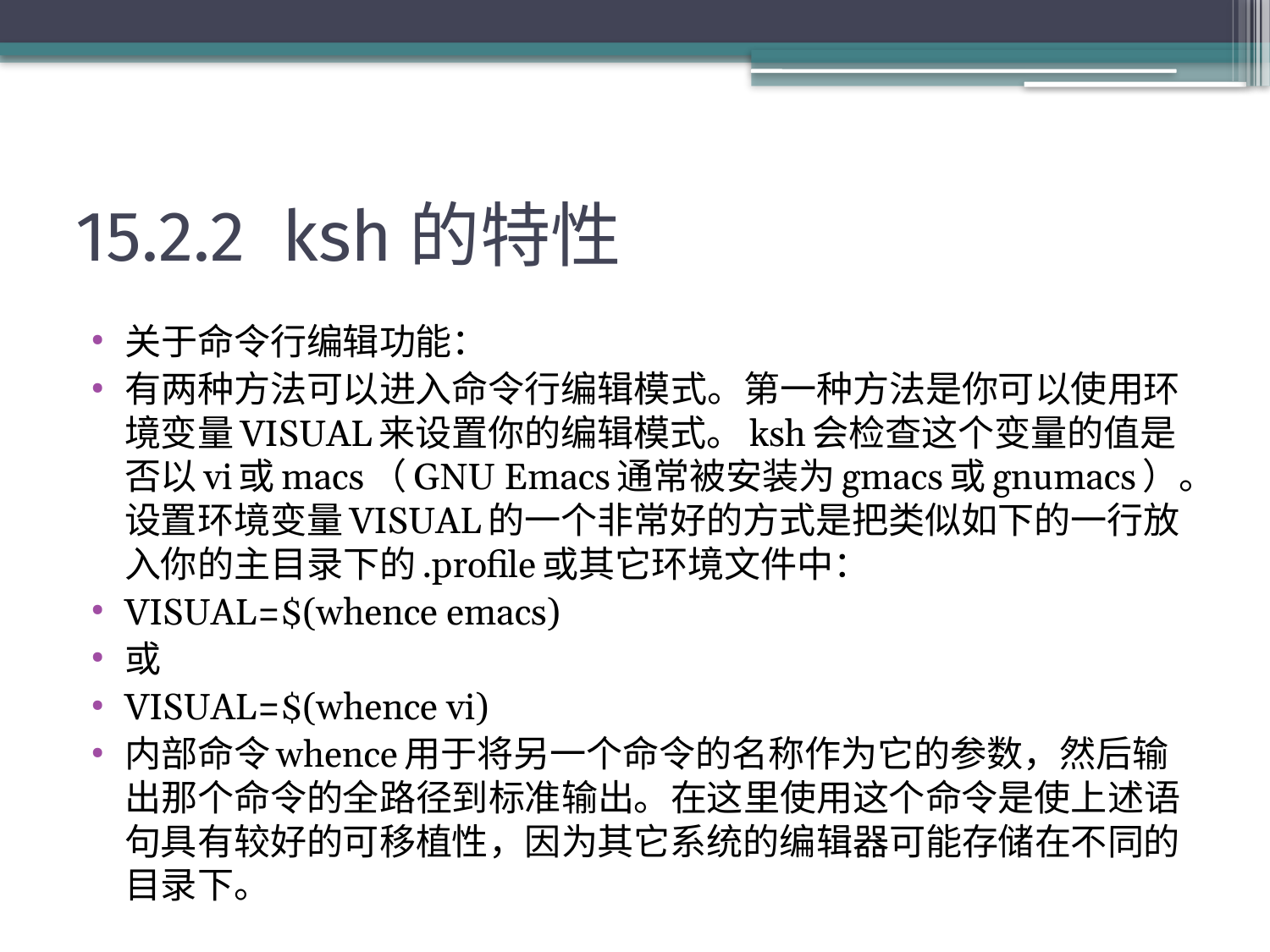

# 15.2.2  ksh的特性
关于命令行编辑功能：
有两种方法可以进入命令行编辑模式。第一种方法是你可以使用环境变量VISUAL来设置你的编辑模式。ksh会检查这个变量的值是否以vi或macs（GNU Emacs通常被安装为gmacs或gnumacs）。设置环境变量VISUAL的一个非常好的方式是把类似如下的一行放入你的主目录下的.profile或其它环境文件中：
VISUAL=$(whence emacs)
或
VISUAL=$(whence vi)
内部命令whence用于将另一个命令的名称作为它的参数，然后输出那个命令的全路径到标准输出。在这里使用这个命令是使上述语句具有较好的可移植性，因为其它系统的编辑器可能存储在不同的目录下。